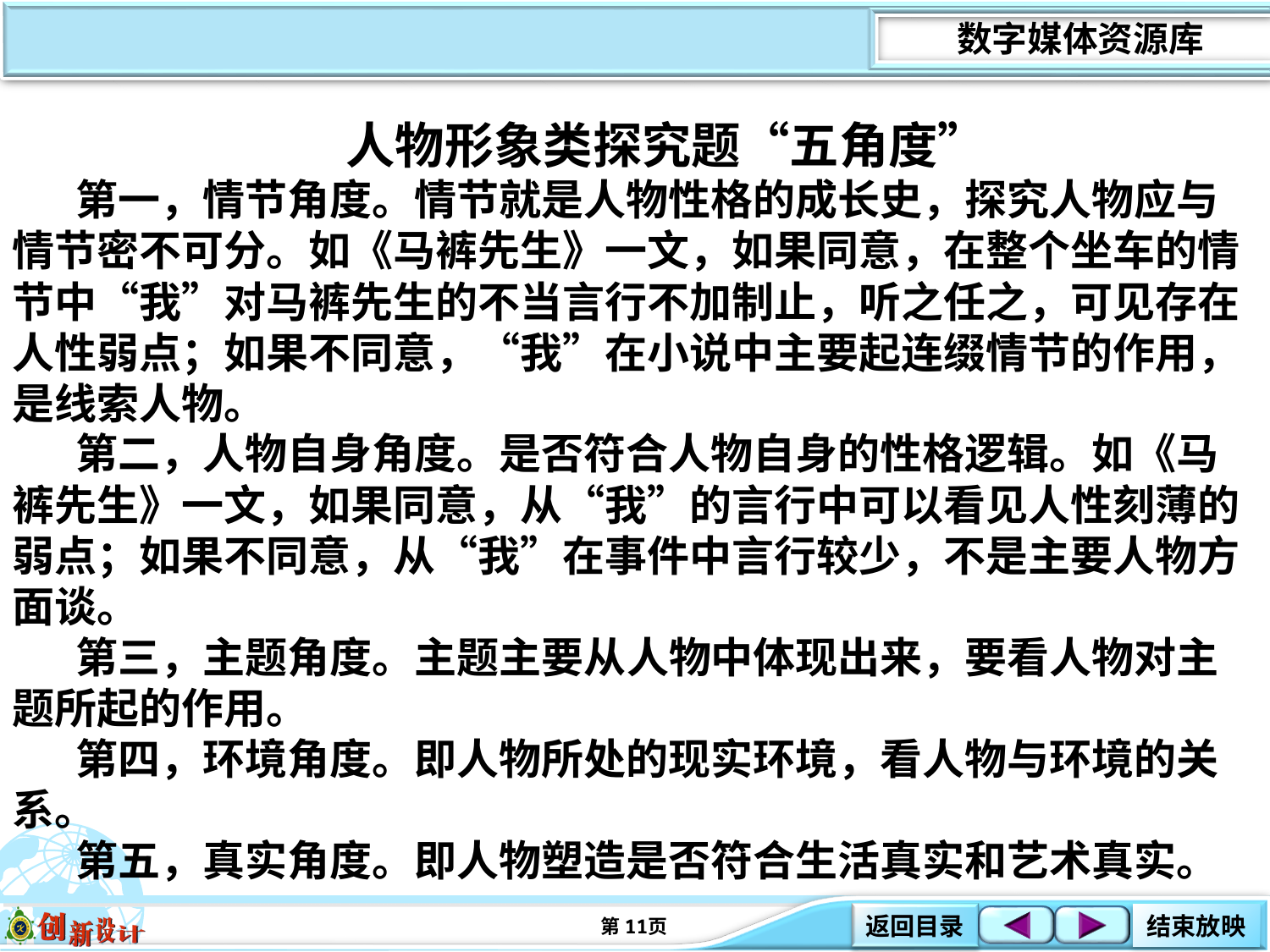

人物形象类探究题“五角度”
第一，情节角度。情节就是人物性格的成长史，探究人物应与情节密不可分。如《马裤先生》一文，如果同意，在整个坐车的情节中“我”对马裤先生的不当言行不加制止，听之任之，可见存在人性弱点；如果不同意，“我”在小说中主要起连缀情节的作用，是线索人物。
第二，人物自身角度。是否符合人物自身的性格逻辑。如《马裤先生》一文，如果同意，从“我”的言行中可以看见人性刻薄的弱点；如果不同意，从“我”在事件中言行较少，不是主要人物方面谈。
第三，主题角度。主题主要从人物中体现出来，要看人物对主题所起的作用。
第四，环境角度。即人物所处的现实环境，看人物与环境的关系。
第五，真实角度。即人物塑造是否符合生活真实和艺术真实。